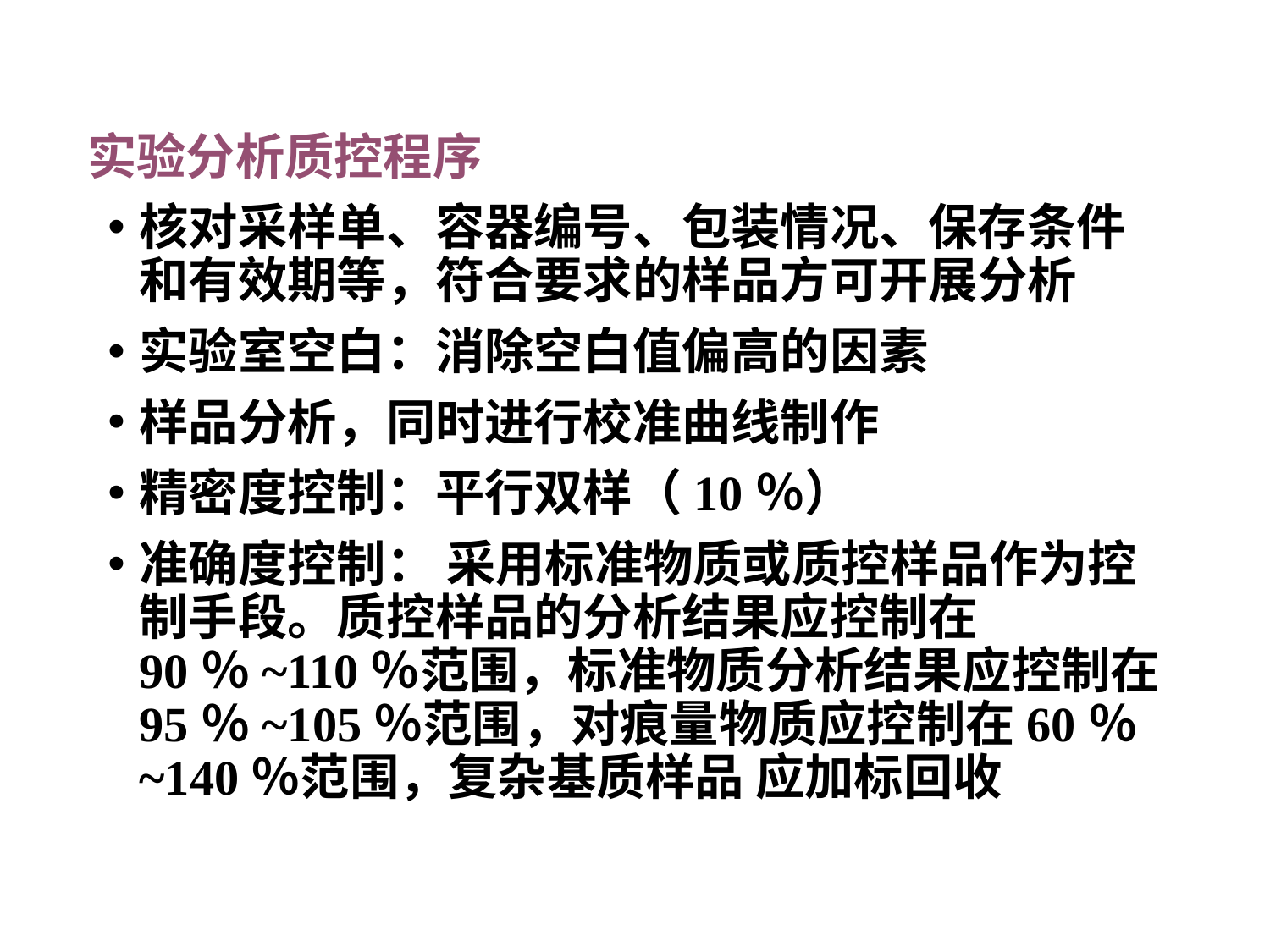

# 实验分析质控程序
核对采样单、容器编号、包装情况、保存条件和有效期等，符合要求的样品方可开展分析
实验室空白：消除空白值偏高的因素
样品分析，同时进行校准曲线制作
精密度控制：平行双样（10％）
准确度控制： 采用标准物质或质控样品作为控制手段。质控样品的分析结果应控制在90％~110％范围，标准物质分析结果应控制在95％~105％范围，对痕量物质应控制在60％~140％范围，复杂基质样品 应加标回收